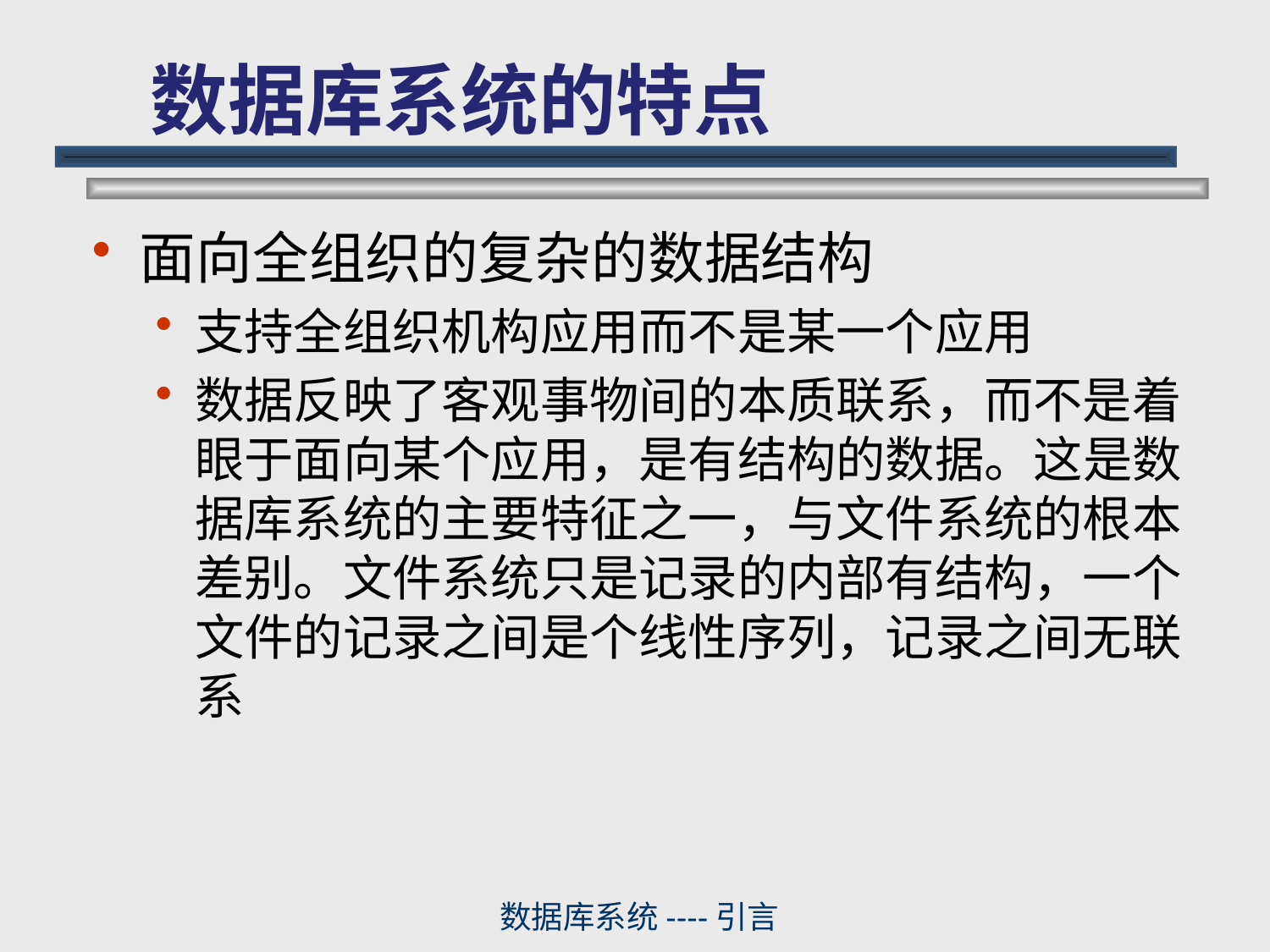

# 数据库系统的特点
面向全组织的复杂的数据结构
支持全组织机构应用而不是某一个应用
数据反映了客观事物间的本质联系，而不是着眼于面向某个应用，是有结构的数据。这是数据库系统的主要特征之一，与文件系统的根本差别。文件系统只是记录的内部有结构，一个文件的记录之间是个线性序列，记录之间无联系
数据库系统----引言